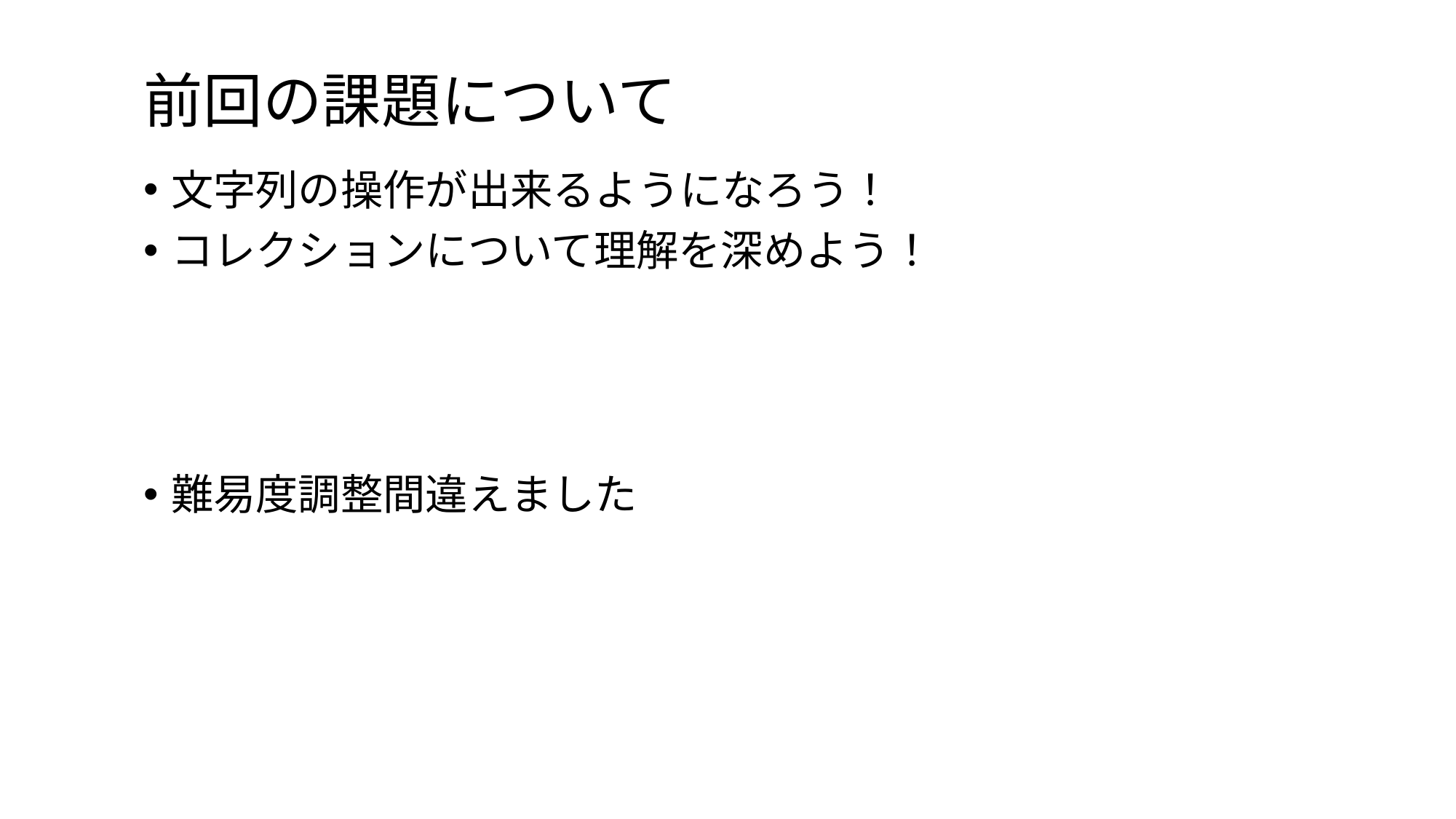

# 前回の課題について
文字列の操作が出来るようになろう！
コレクションについて理解を深めよう！

難易度調整間違えました